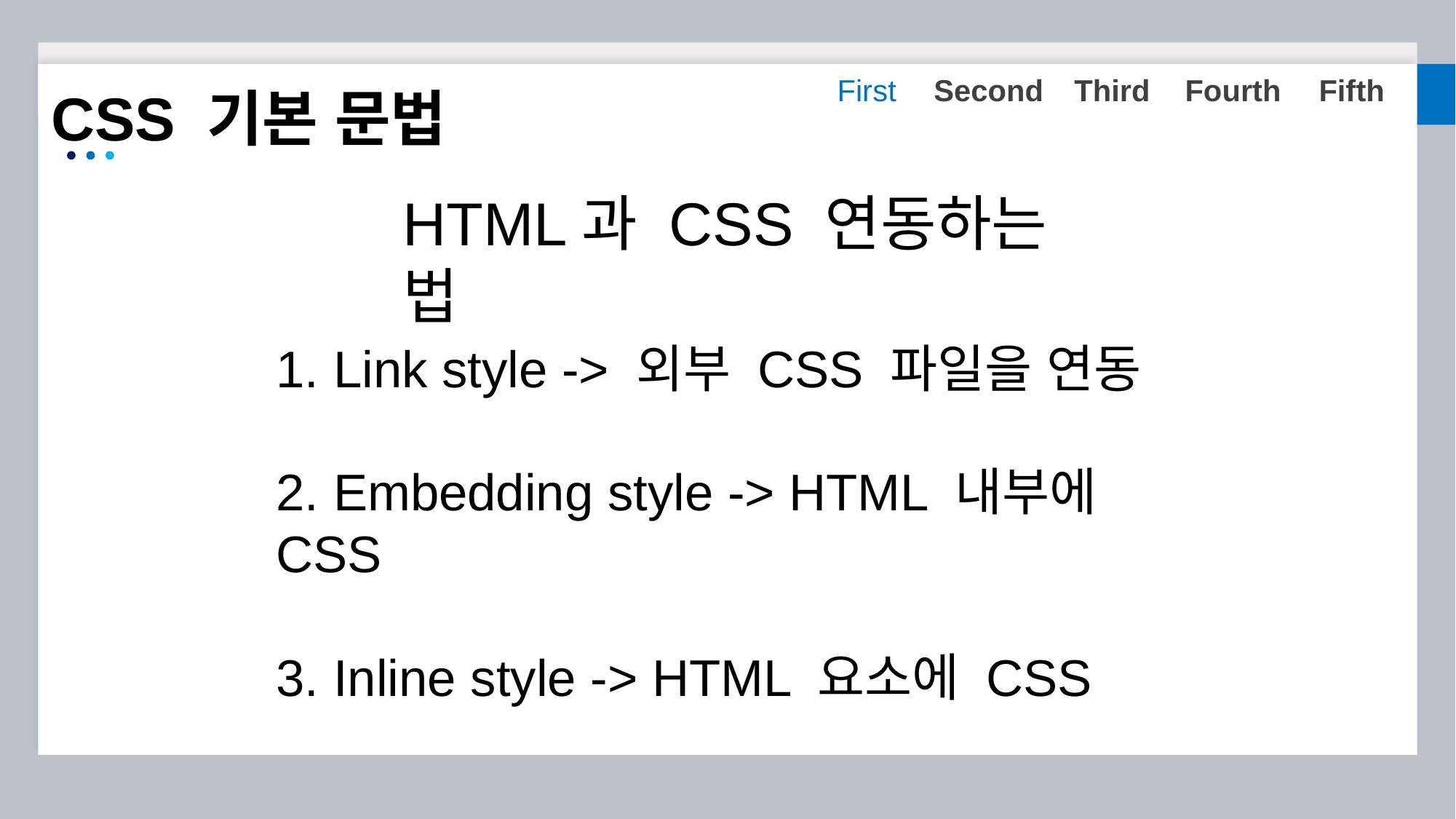

First
Second
Third
Fourth
Fifth
CSS 기본 문법

HTML과 CSS 연동하는 법
1. Link style -> 외부 CSS 파일을 연동

2. Embedding style -> HTML 내부에 CSS

3. Inline style -> HTML 요소에 CSS